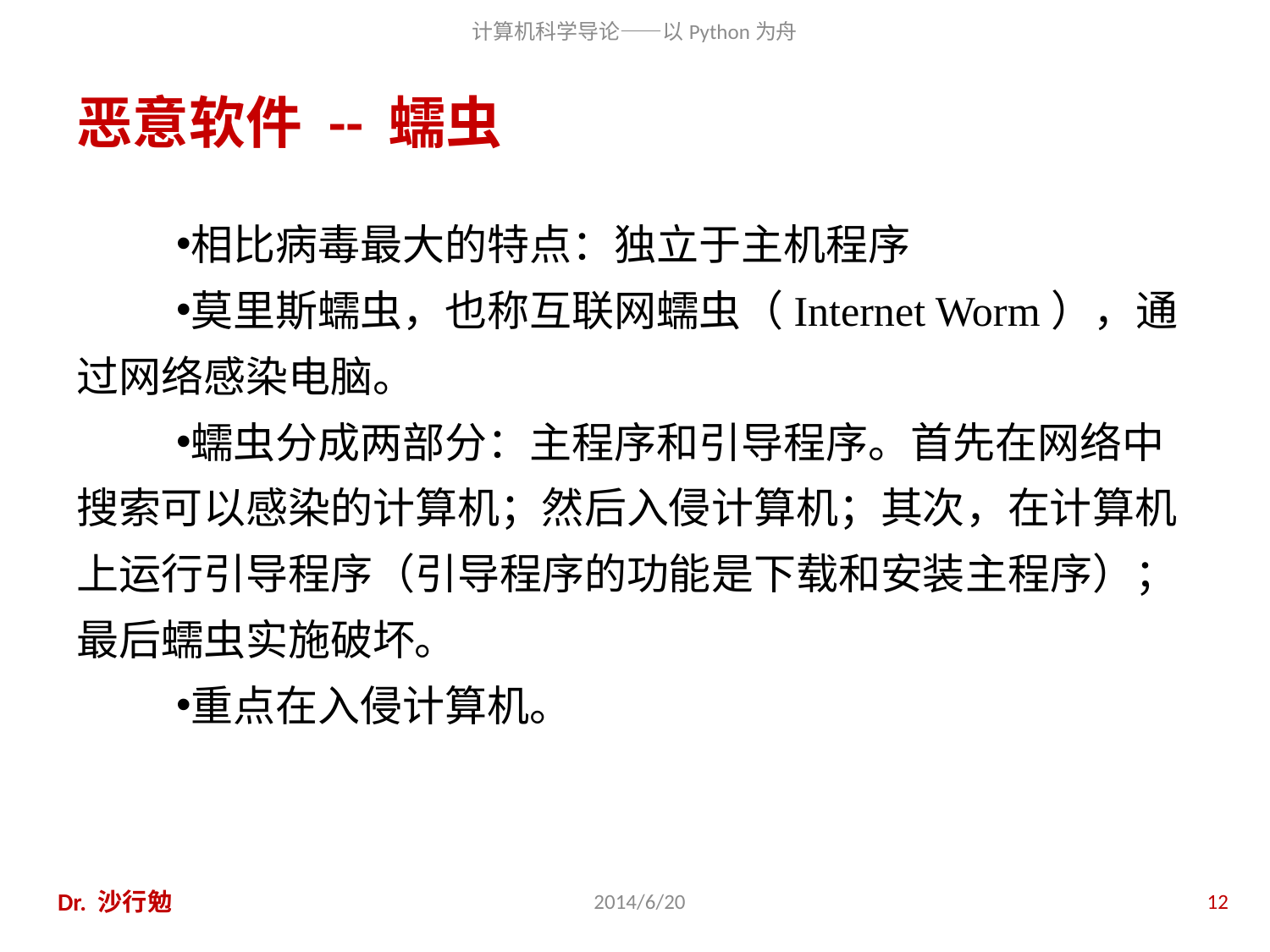

# 恶意软件 -- 蠕虫
相比病毒最大的特点：独立于主机程序
莫里斯蠕虫，也称互联网蠕虫（Internet Worm），通过网络感染电脑。
蠕虫分成两部分：主程序和引导程序。首先在网络中搜索可以感染的计算机；然后入侵计算机；其次，在计算机上运行引导程序（引导程序的功能是下载和安装主程序）；最后蠕虫实施破坏。
重点在入侵计算机。
Dr. 沙行勉
2014/6/20
12